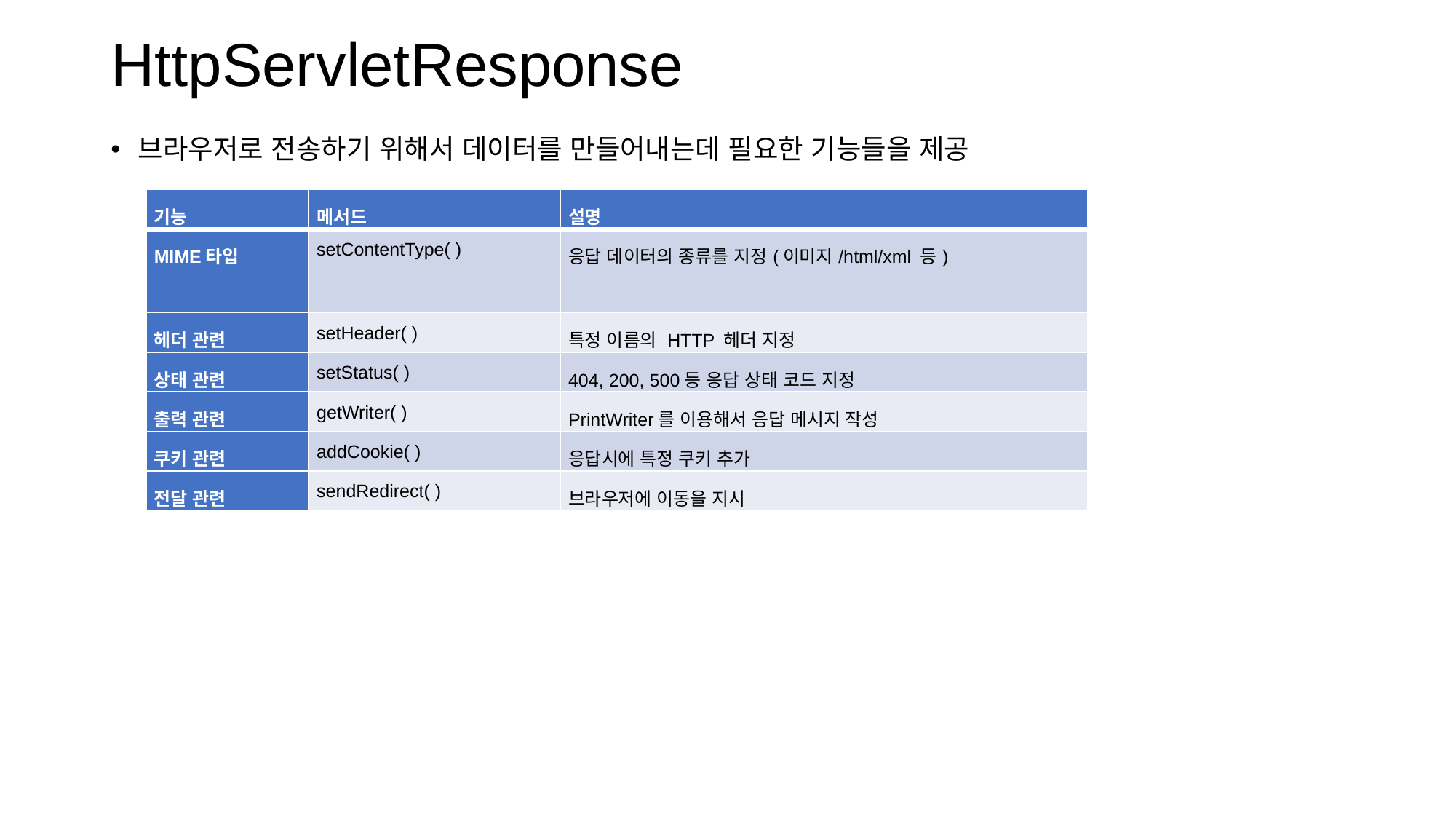

# HttpServletResponse
브라우저로 전송하기 위해서 데이터를 만들어내는데 필요한 기능들을 제공
| 기능 | 메서드 | 설명 |
| --- | --- | --- |
| MIME타입 | setContentType( ) | 응답 데이터의 종류를 지정(이미지/html/xml 등) |
| 헤더 관련 | setHeader( ) | 특정 이름의 HTTP 헤더 지정 |
| 상태 관련 | setStatus( ) | 404, 200, 500등 응답 상태 코드 지정 |
| 출력 관련 | getWriter( ) | PrintWriter를 이용해서 응답 메시지 작성 |
| 쿠키 관련 | addCookie( ) | 응답시에 특정 쿠키 추가 |
| 전달 관련 | sendRedirect( ) | 브라우저에 이동을 지시 |